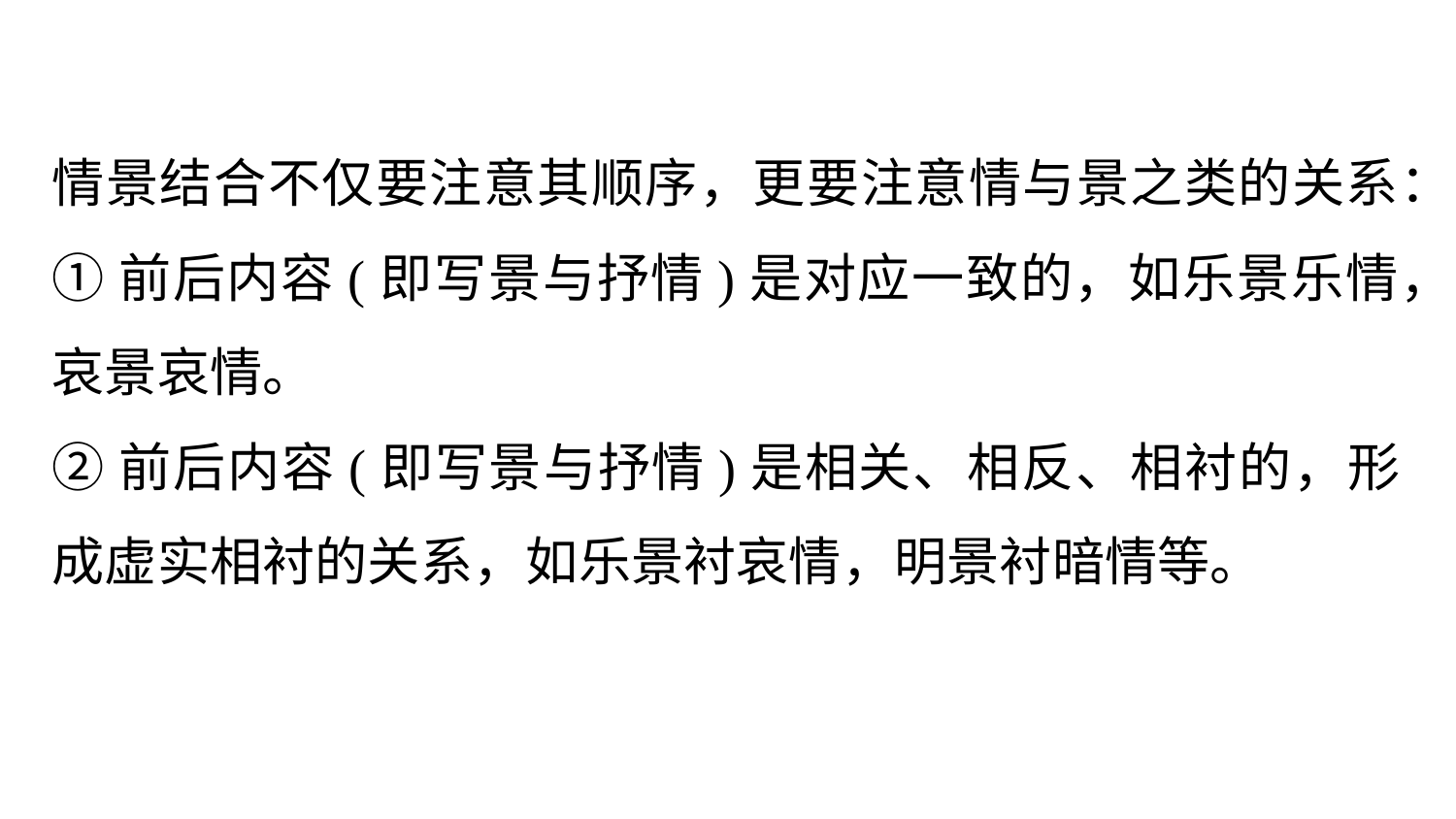

情景结合不仅要注意其顺序，更要注意情与景之类的关系：
①前后内容(即写景与抒情)是对应一致的，如乐景乐情，哀景哀情。
②前后内容(即写景与抒情)是相关、相反、相衬的，形成虚实相衬的关系，如乐景衬哀情，明景衬暗情等。